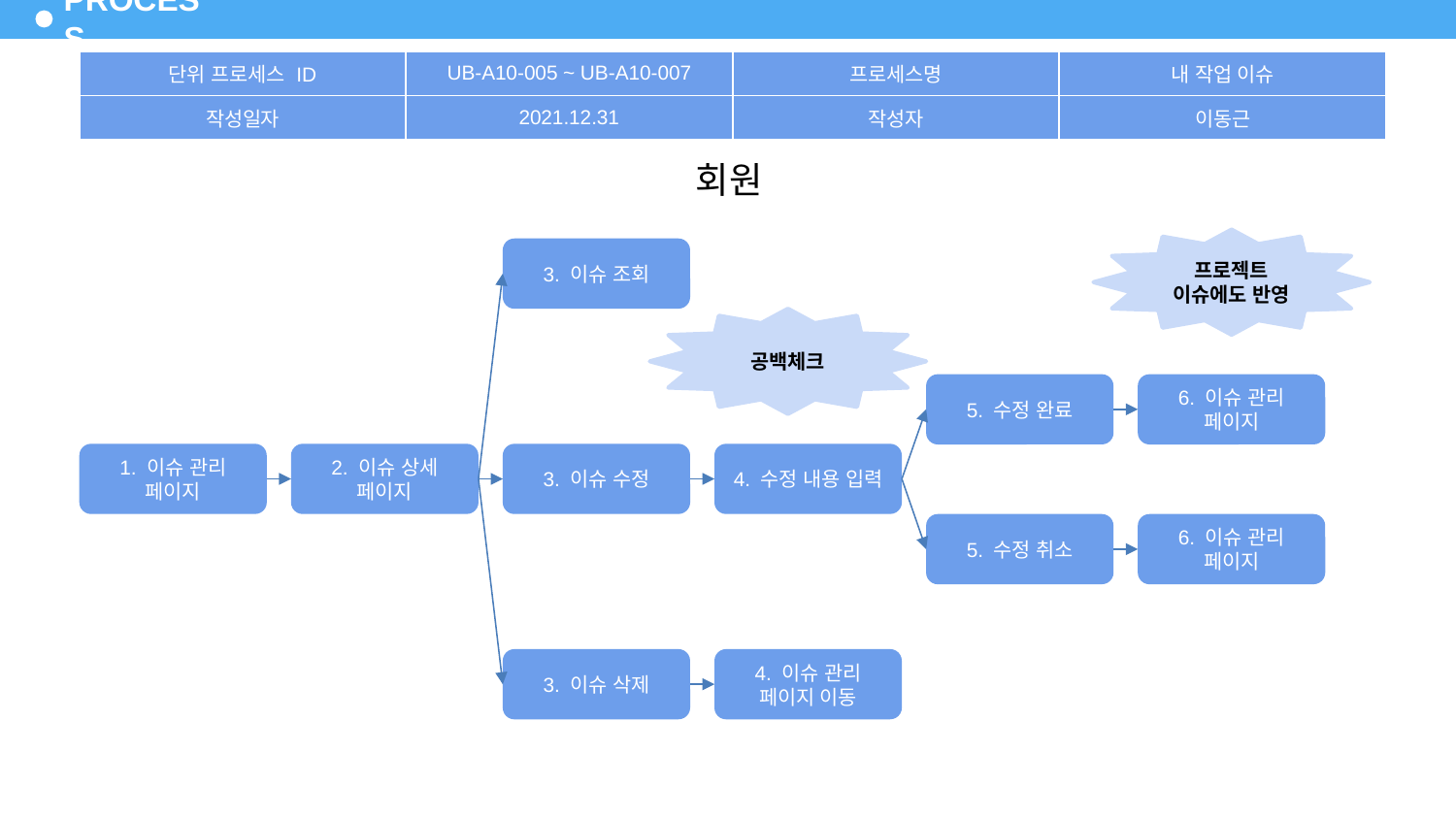

# PROCESS
| 단위 프로세스 ID | UB-A10-005 ~ UB-A10-007 | 프로세스명 | 내 작업 이슈 |
| --- | --- | --- | --- |
| 작성일자 | 2021.12.31 | 작성자 | 이동근 |
회원
프로젝트 이슈에도 반영
3. 이슈 조회
공백체크
5. 수정 완료
6. 이슈 관리 페이지
1. 이슈 관리 페이지
2. 이슈 상세 페이지
3. 이슈 수정
4. 수정 내용 입력
5. 수정 취소
6. 이슈 관리 페이지
3. 이슈 삭제
4. 이슈 관리 페이지 이동